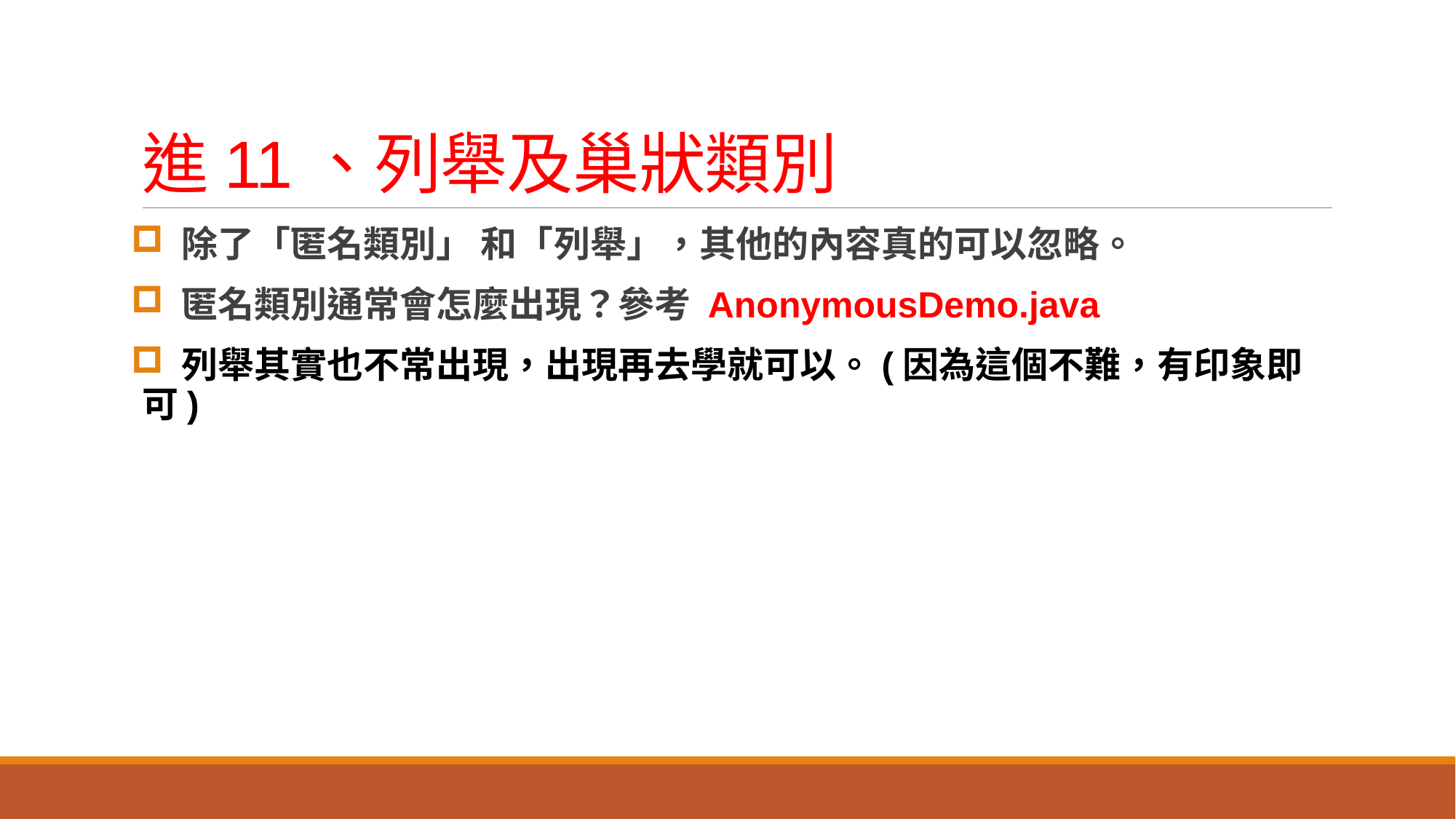

# 進11、列舉及巢狀類別
 除了「匿名類別」 和「列舉」，其他的內容真的可以忽略。
 匿名類別通常會怎麼出現？參考 AnonymousDemo.java
 列舉其實也不常出現，出現再去學就可以。(因為這個不難，有印象即可)